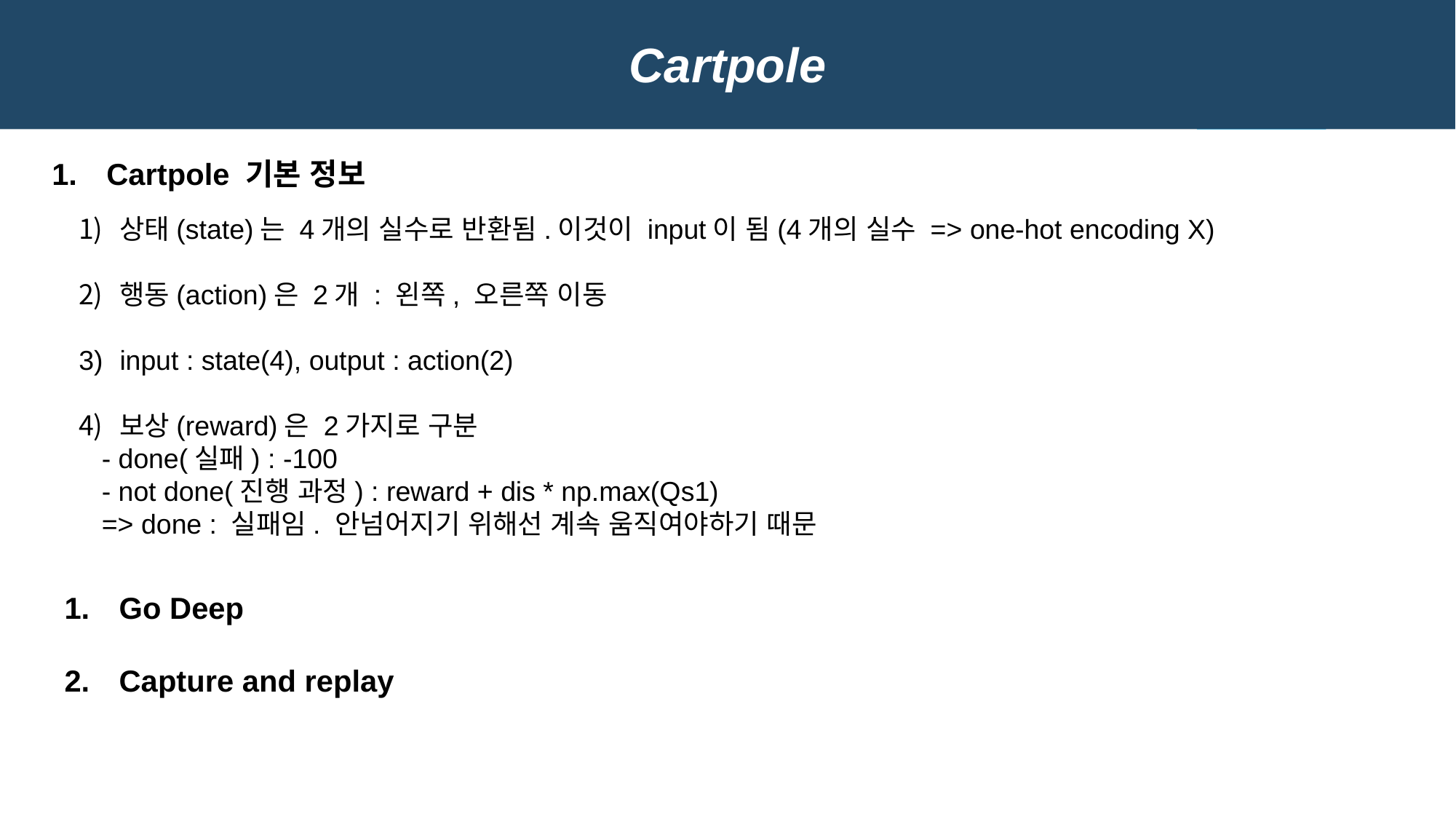

Cartpole

Cartpole 기본 정보

상태(state)는 4개의 실수로 반환됨.이것이 input이 됨(4개의 실수 => one-hot encoding X)

행동(action)은 2개 : 왼쪽, 오른쪽 이동

input : state(4), output : action(2)

보상(reward)은 2가지로 구분
   - done(실패) : -100
   - not done(진행 과정) : reward + dis * np.max(Qs1)
   => done : 실패임. 안넘어지기 위해선 계속 움직여야하기 때문

Go Deep

Capture and replay